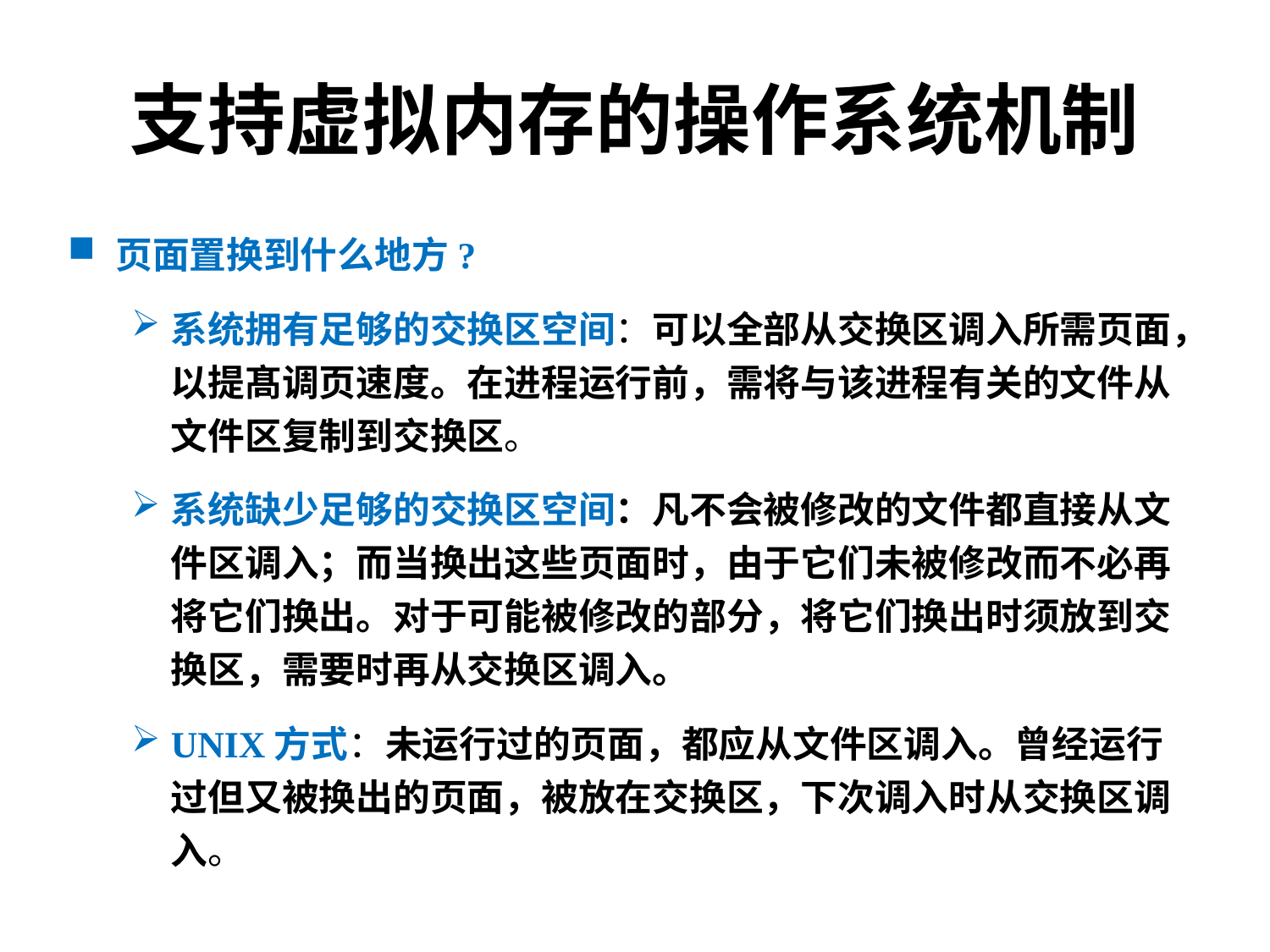

# 支持虚拟内存的操作系统机制
页面置换到什么地方?
系统拥有足够的交换区空间：可以全部从交换区调入所需页面，以提髙调页速度。在进程运行前，需将与该进程有关的文件从文件区复制到交换区。
系统缺少足够的交换区空间：凡不会被修改的文件都直接从文件区调入；而当换出这些页面时，由于它们未被修改而不必再将它们换出。对于可能被修改的部分，将它们换出时须放到交换区，需要时再从交换区调入。
UNIX方式：未运行过的页面，都应从文件区调入。曾经运行过但又被换出的页面，被放在交换区，下次调入时从交换区调入。